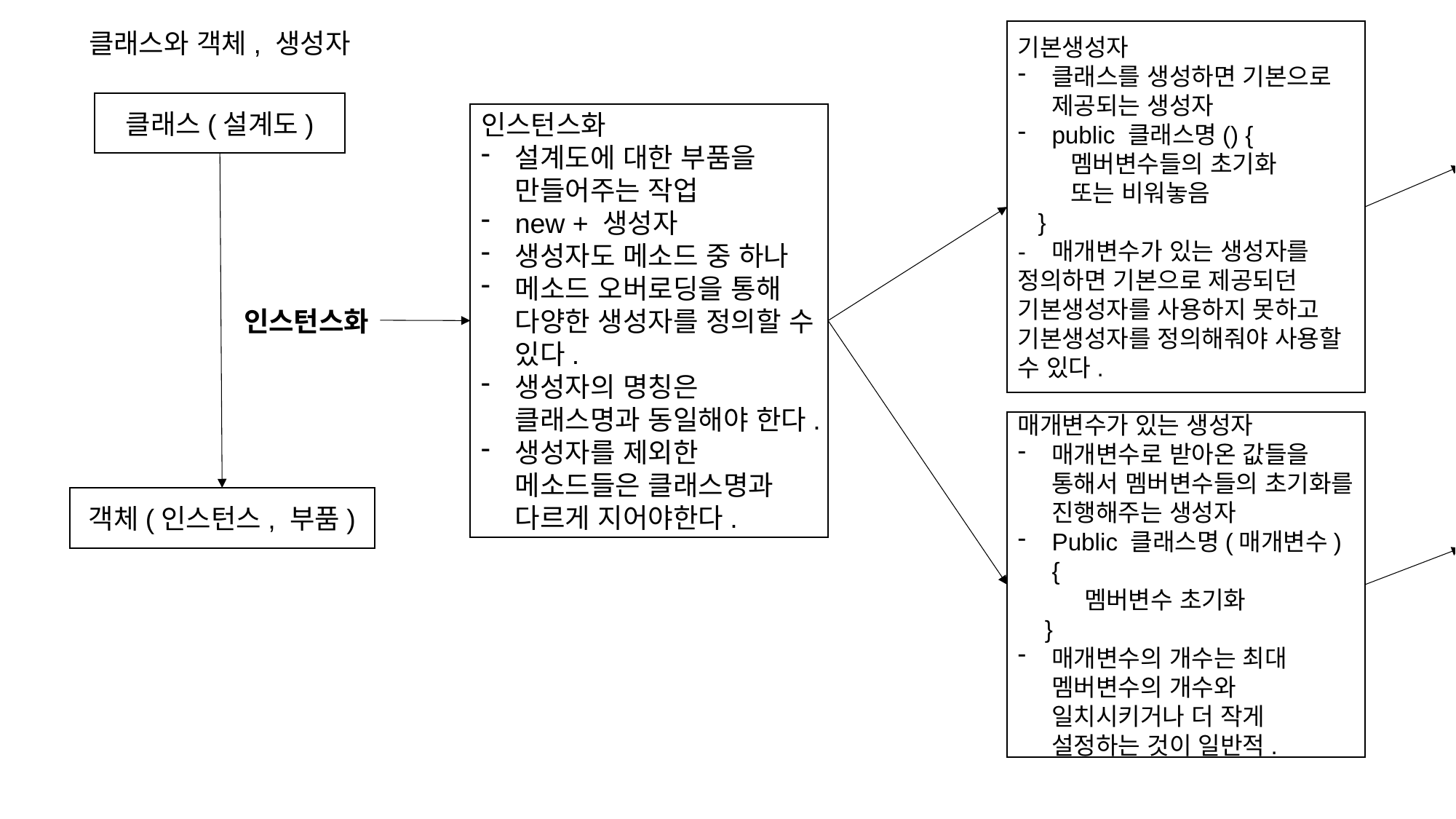

클래스와 객체, 생성자
기본생성자
클래스를 생성하면 기본으로 제공되는 생성자
public 클래스명() {
       멤버변수들의 초기화
       또는 비워놓음
   }
-   매개변수가 있는 생성자를 정의하면 기본으로 제공되던 기본생성자를 사용하지 못하고 기본생성자를 정의해줘야 사용할 수 있다.
기본생성자로 생성된 객체
어떤 공정(현대 아반떼, 기아 k7, 쉐보레 카마로..)에서도 사용할 수 있는 부품
어떤 속성의 값도 정해지지 않는 경우가 많다.
클래스(설계도)
인스턴스화
설계도에 대한 부품을 만들어주는 작업
new + 생성자
생성자도 메소드 중 하나
메소드 오버로딩을 통해 다양한 생성자를 정의할 수 있다.
생성자의 명칭은 클래스명과 동일해야 한다.
생성자를 제외한 메소드들은 클래스명과 다르게 지어야한다.
인스턴스화
매개변수가 있는 생성자로 생성된 객체
특정 속성의 값이 지정되어 특정 공정에서만 사용하는 부품
Car c = new Car(“현대”, “아반떼“);
c라는 객체는 현대의 아반떼 생산 공정에서만 사용가능한 부품.
물론 멤버변수를 변경하면 다른 곳에서도 사용할 수 있다.
매개변수가 있는 생성자
매개변수로 받아온 값들을 통해서 멤버변수들의 초기화를 진행해주는 생성자
Public 클래스명(매개변수) {
         멤버변수 초기화
    }
매개변수의 개수는 최대 멤버변수의 개수와 일치시키거나 더 작게 설정하는 것이 일반적.
객체(인스턴스, 부품)